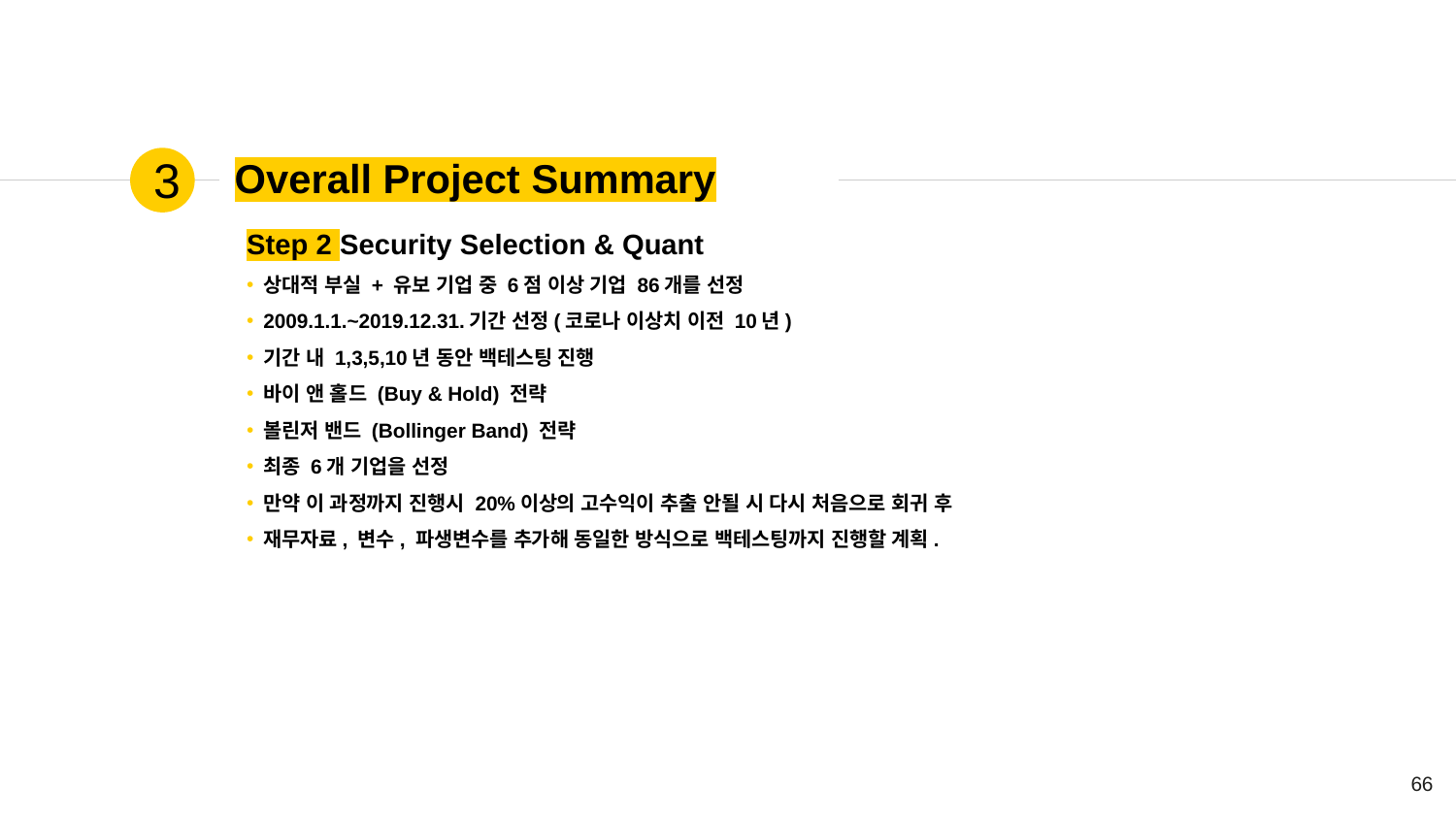

3
# Overall Project Summary
Step 2 Security Selection & Quant
상대적 부실 + 유보 기업 중 6점 이상 기업 86개를 선정
2009.1.1.~2019.12.31.기간 선정(코로나 이상치 이전 10년)
기간 내 1,3,5,10년 동안 백테스팅 진행
바이 앤 홀드 (Buy & Hold) 전략
볼린저 밴드 (Bollinger Band) 전략
최종 6개 기업을 선정
만약 이 과정까지 진행시 20%이상의 고수익이 추출 안될 시 다시 처음으로 회귀 후
재무자료, 변수, 파생변수를 추가해 동일한 방식으로 백테스팅까지 진행할 계획.

66